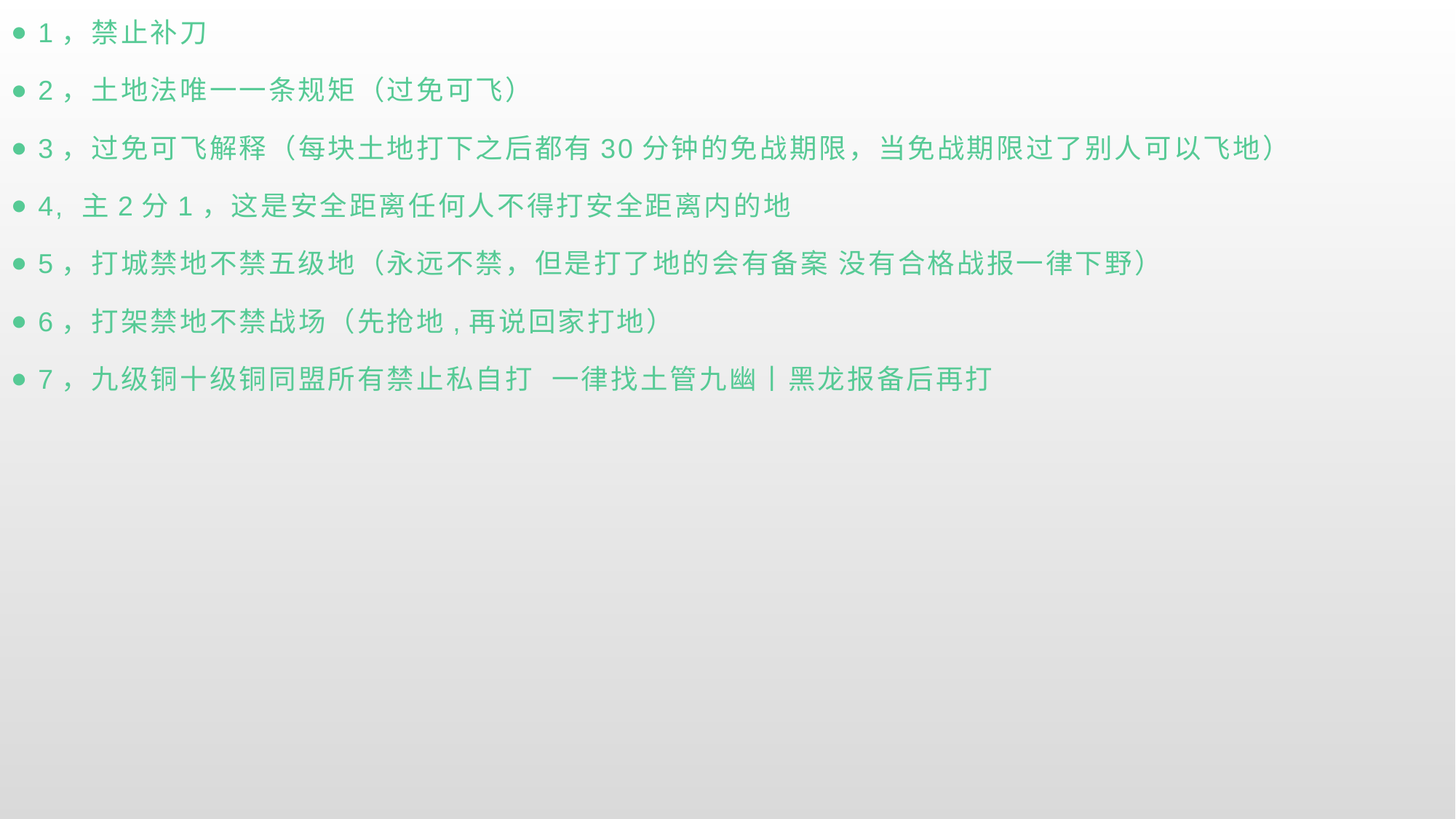

1，禁止补刀
2，土地法唯一一条规矩（过免可飞）
3，过免可飞解释（每块土地打下之后都有30分钟的免战期限，当免战期限过了别人可以飞地）
4, 主2分1，这是安全距离任何人不得打安全距离内的地
5，打城禁地不禁五级地（永远不禁，但是打了地的会有备案 没有合格战报一律下野）
6，打架禁地不禁战场（先抢地,再说回家打地）
7，九级铜十级铜同盟所有禁止私自打  一律找土管九幽丨黑龙报备后再打
# S3   3840土地法